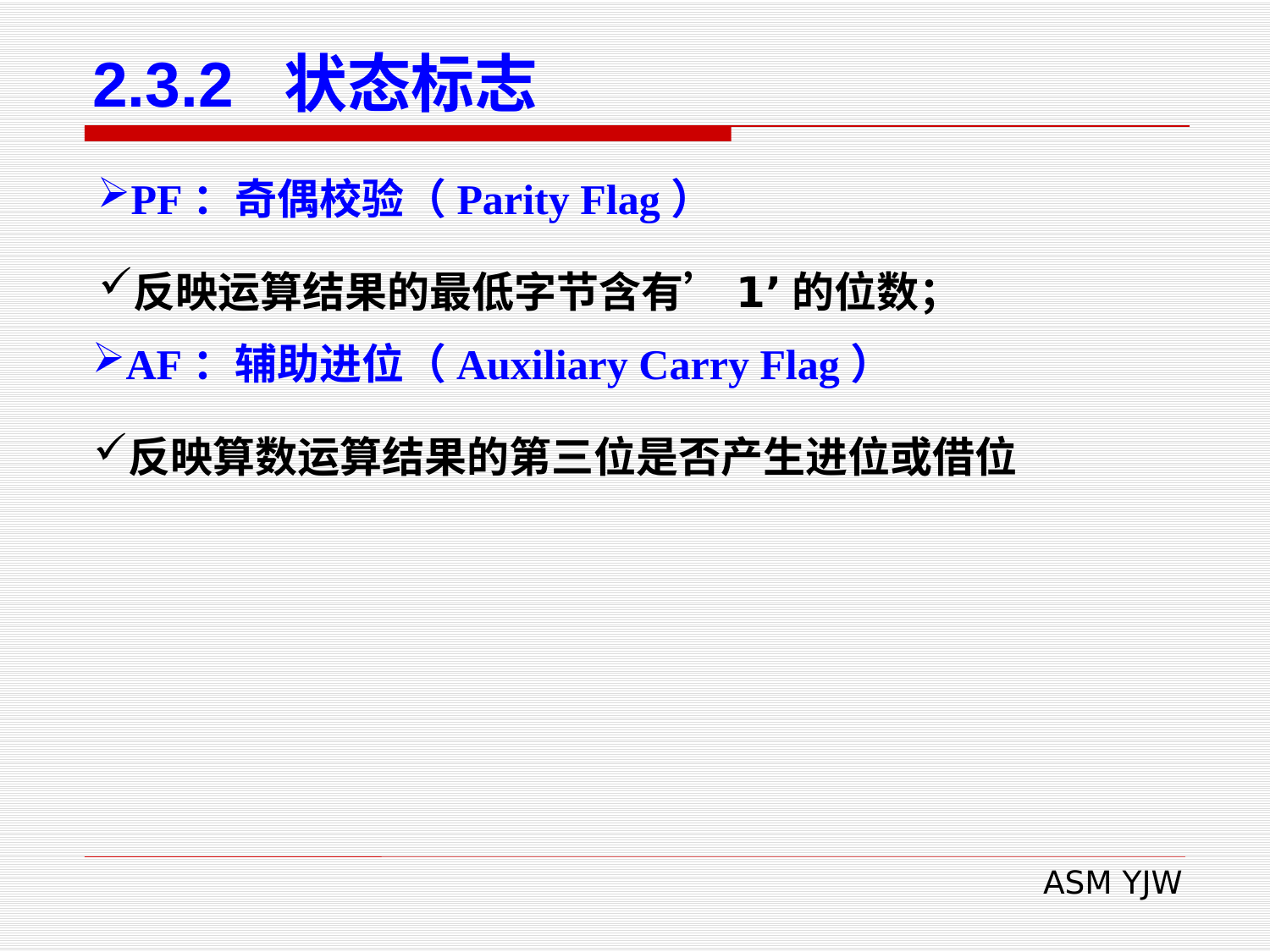

# 2.3.2  状态标志
PF：奇偶校验（Parity Flag）
反映运算结果的最低字节含有’1’的位数；
AF：辅助进位（Auxiliary Carry Flag）
反映算数运算结果的第三位是否产生进位或借位